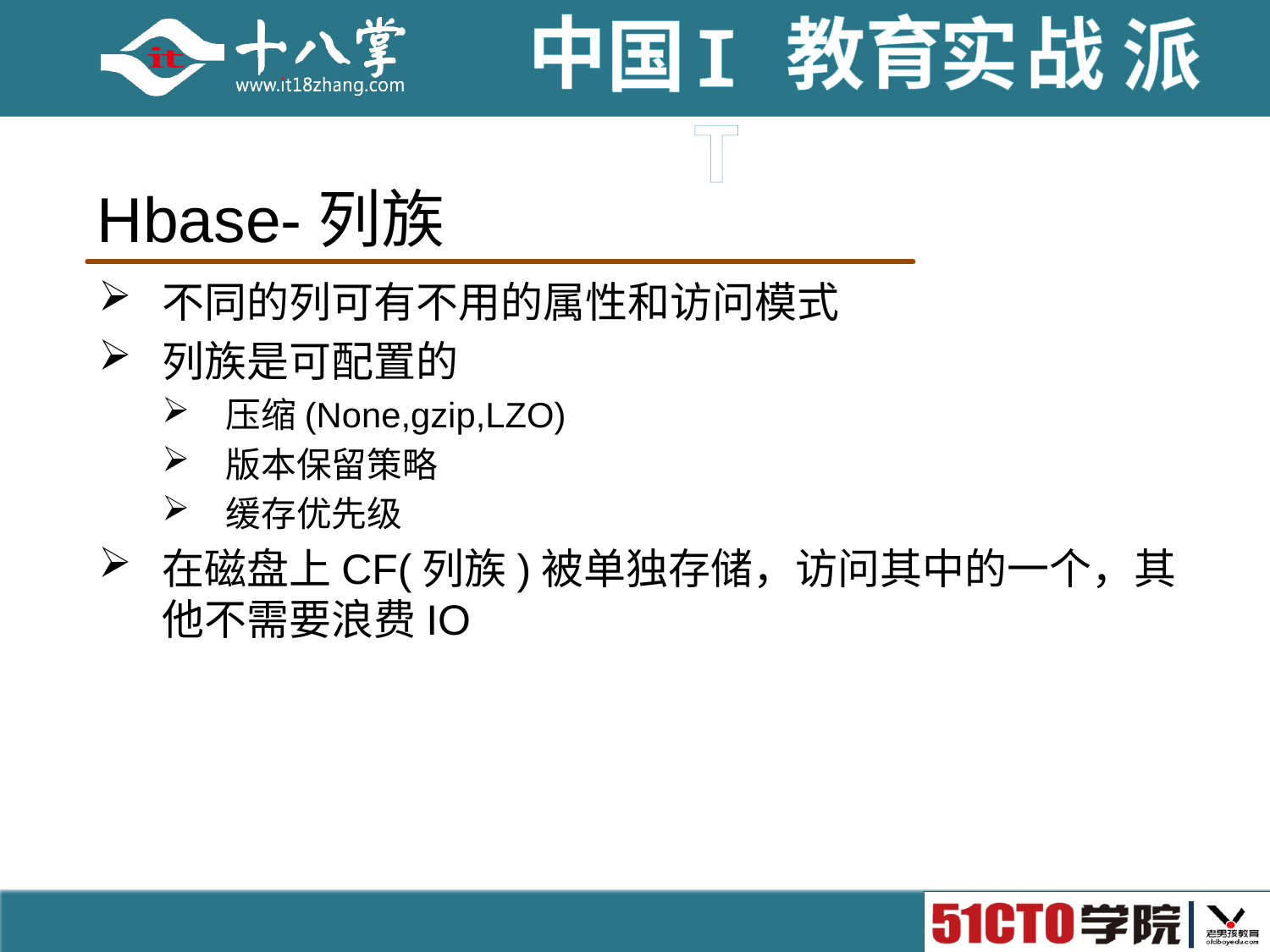

# Hbase-列族
不同的列可有不用的属性和访问模式
列族是可配置的
压缩(None,gzip,LZO)
版本保留策略
缓存优先级
在磁盘上CF(列族)被单独存储，访问其中的一个，其他不需要浪费IO